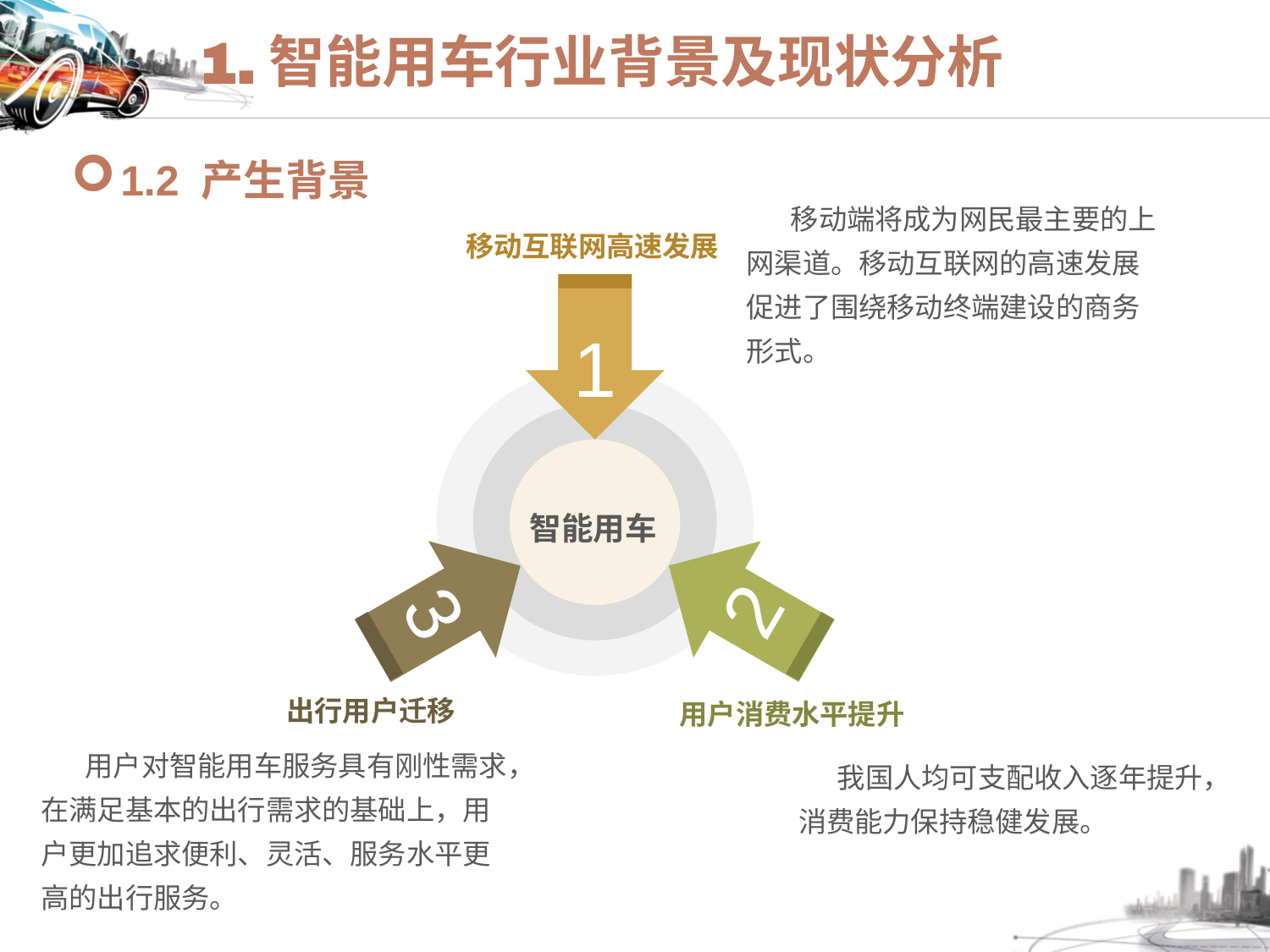

# 1.智能用车行业背景及现状分析
1.2 产生背景

       移动端将成为网民最主要的上网渠道。移动互联网的高速发展促进了围绕移动终端建设的商务形式。
移动互联网高速发展

1

2
3

出行用户迁移
用户消费水平提升
智能用车
       用户对智能用车服务具有刚性需求，在满足基本的出行需求的基础上，用户更加追求便利、灵活、服务水平更高的出行服务。
      我国人均可支配收入逐年提升，消费能力保持稳健发展。